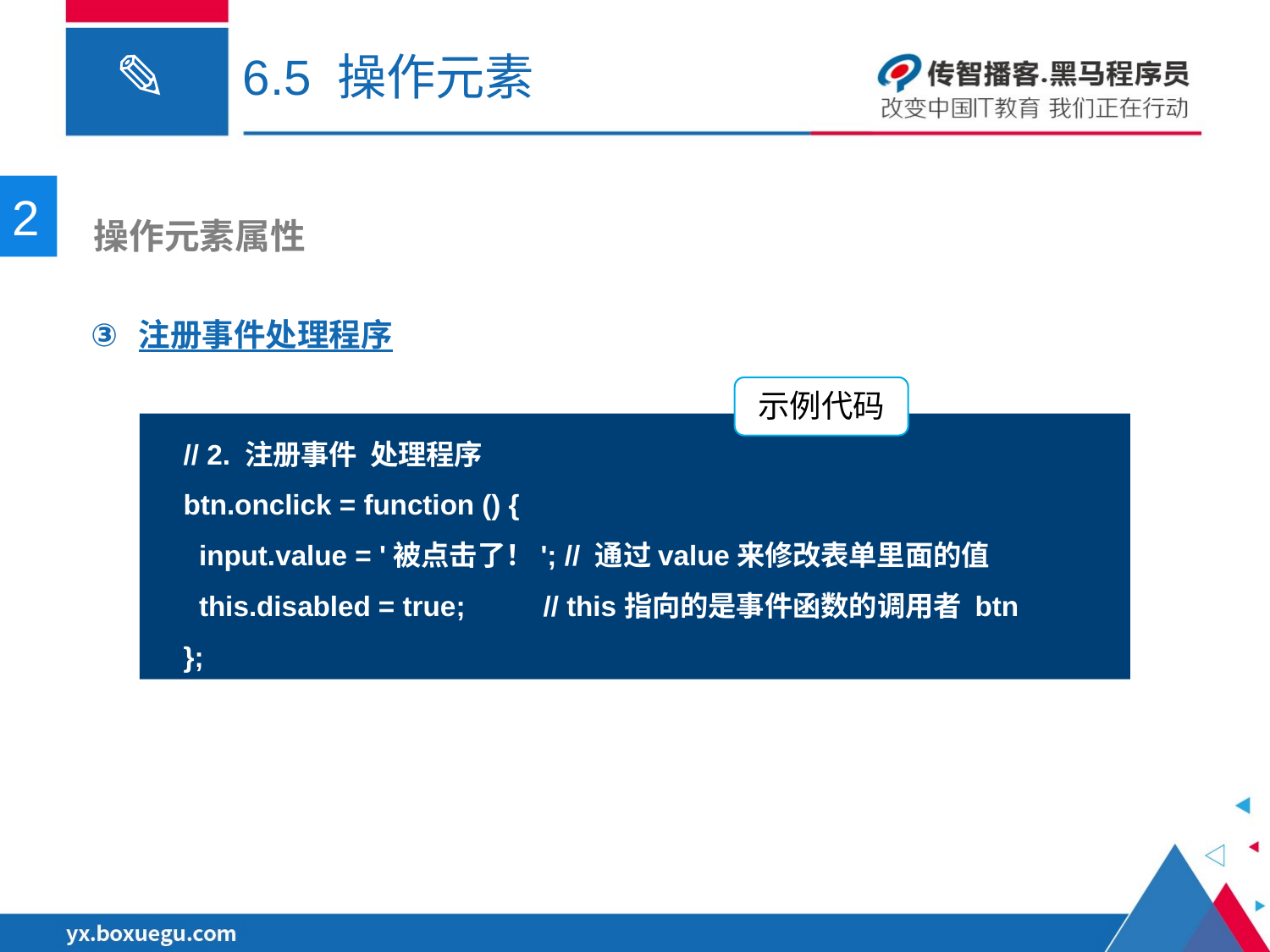

# 6.5 操作元素

2
  操作元素属性
注册事件处理程序
示例代码
    // 2. 注册事件  处理程序
    btn.onclick = function () {
      input.value = '被点击了！'; // 通过value来修改表单里面的值
      this.disabled = true;          // this指向的是事件函数的调用者 btn
    };